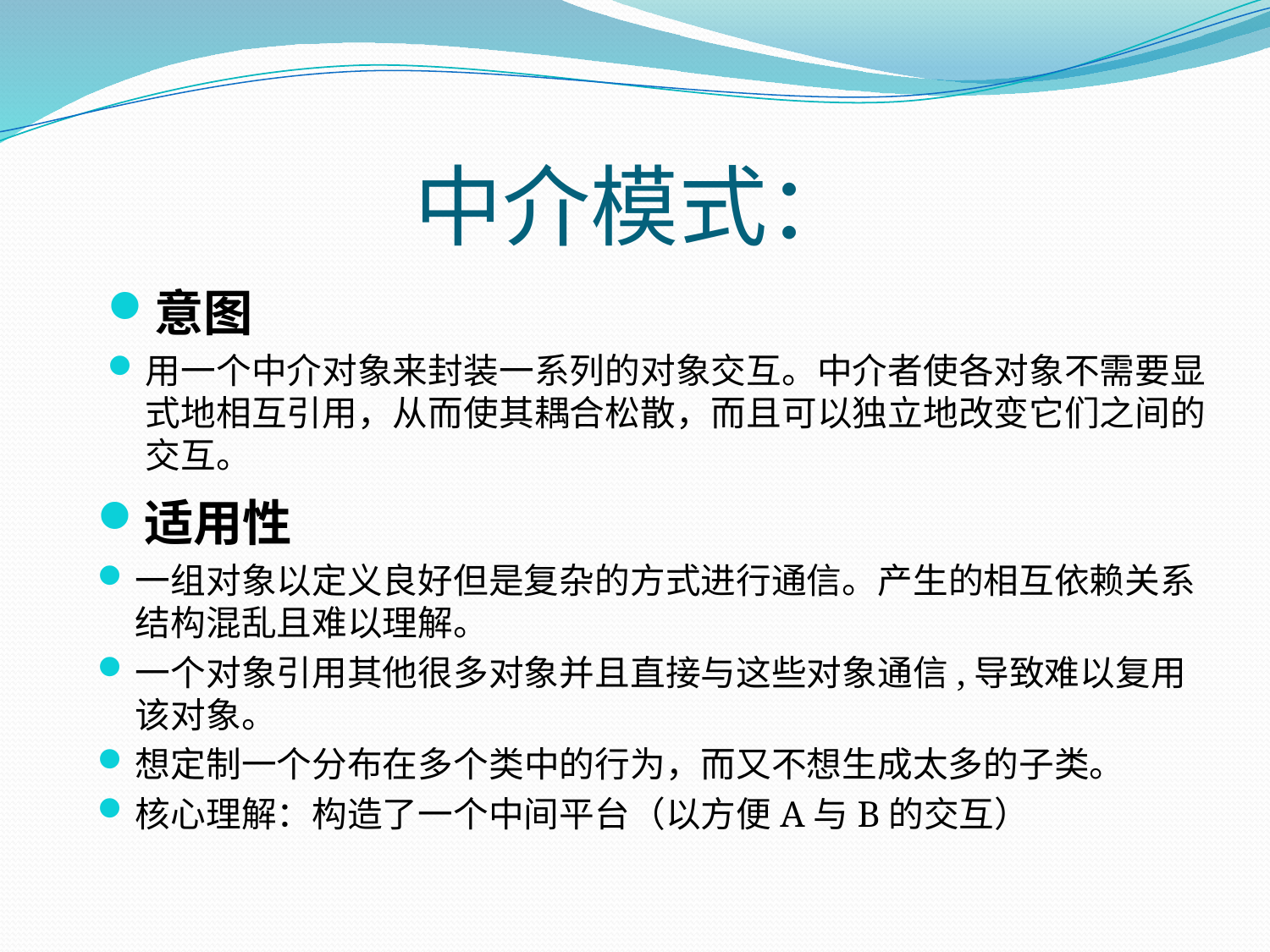

# 中介模式：
意图
用一个中介对象来封装一系列的对象交互。中介者使各对象不需要显式地相互引用，从而使其耦合松散，而且可以独立地改变它们之间的交互。
适用性
一组对象以定义良好但是复杂的方式进行通信。产生的相互依赖关系结构混乱且难以理解。
一个对象引用其他很多对象并且直接与这些对象通信,导致难以复用该对象。
想定制一个分布在多个类中的行为，而又不想生成太多的子类。
核心理解：构造了一个中间平台（以方便A与B的交互）